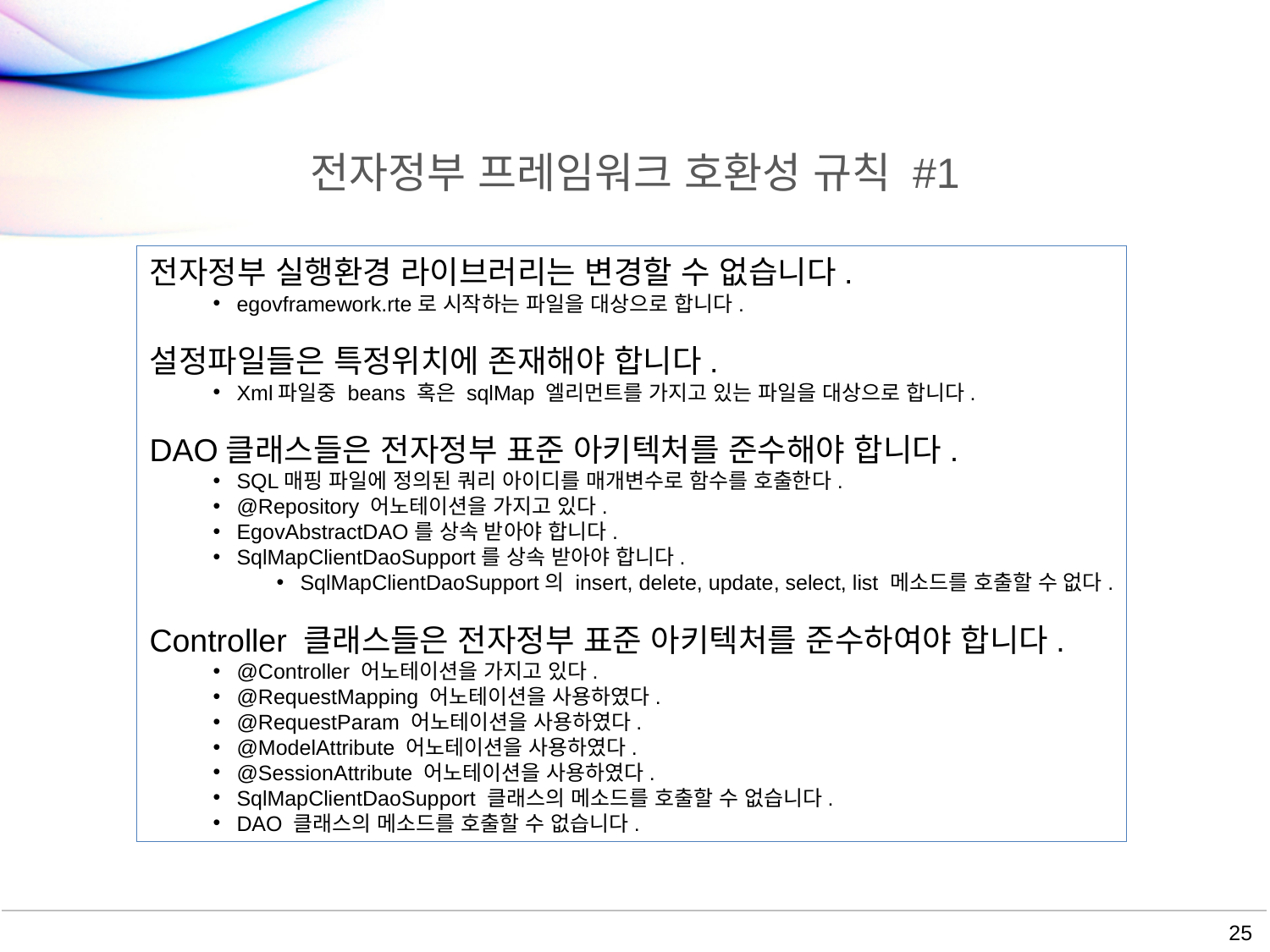

# 전자정부 프레임워크 호환성 규칙 #1
전자정부 실행환경 라이브러리는 변경할 수 없습니다.
egovframework.rte로 시작하는 파일을 대상으로 합니다.

설정파일들은 특정위치에 존재해야 합니다.
Xml파일중 beans 혹은 sqlMap 엘리먼트를 가지고 있는 파일을 대상으로 합니다.

DAO클래스들은 전자정부 표준 아키텍처를 준수해야 합니다.
SQL매핑 파일에 정의된 쿼리 아이디를 매개변수로 함수를 호출한다.
@Repository 어노테이션을 가지고 있다.
EgovAbstractDAO를 상속 받아야 합니다.
SqlMapClientDaoSupport를 상속 받아야 합니다.
SqlMapClientDaoSupport의 insert, delete, update, select, list 메소드를 호출할 수 없다.

Controller 클래스들은 전자정부 표준 아키텍처를 준수하여야 합니다.
@Controller 어노테이션을 가지고 있다.
@RequestMapping 어노테이션을 사용하였다.
@RequestParam 어노테이션을 사용하였다.
@ModelAttribute 어노테이션을 사용하였다.
@SessionAttribute 어노테이션을 사용하였다.
SqlMapClientDaoSupport 클래스의 메소드를 호출할 수 없습니다.
DAO 클래스의 메소드를 호출할 수 없습니다.
25